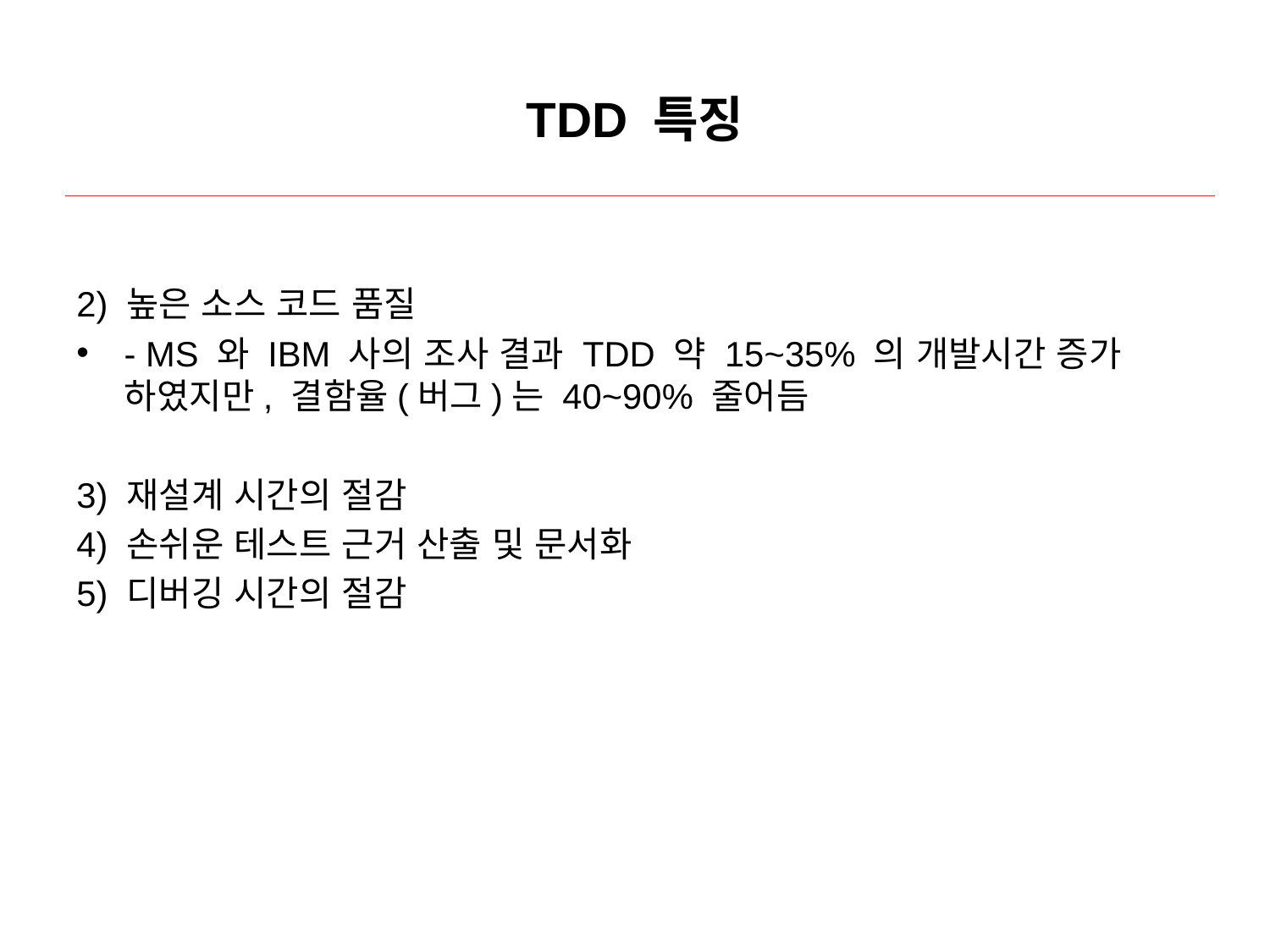

# TDD 특징

2) 높은 소스 코드 품질
- MS 와 IBM 사의 조사 결과 TDD 약 15~35% 의 개발시간 증가 하였지만, 결함율(버그)는 40~90% 줄어듬

3) 재설계 시간의 절감
4) 손쉬운 테스트 근거 산출 및 문서화
5) 디버깅 시간의 절감